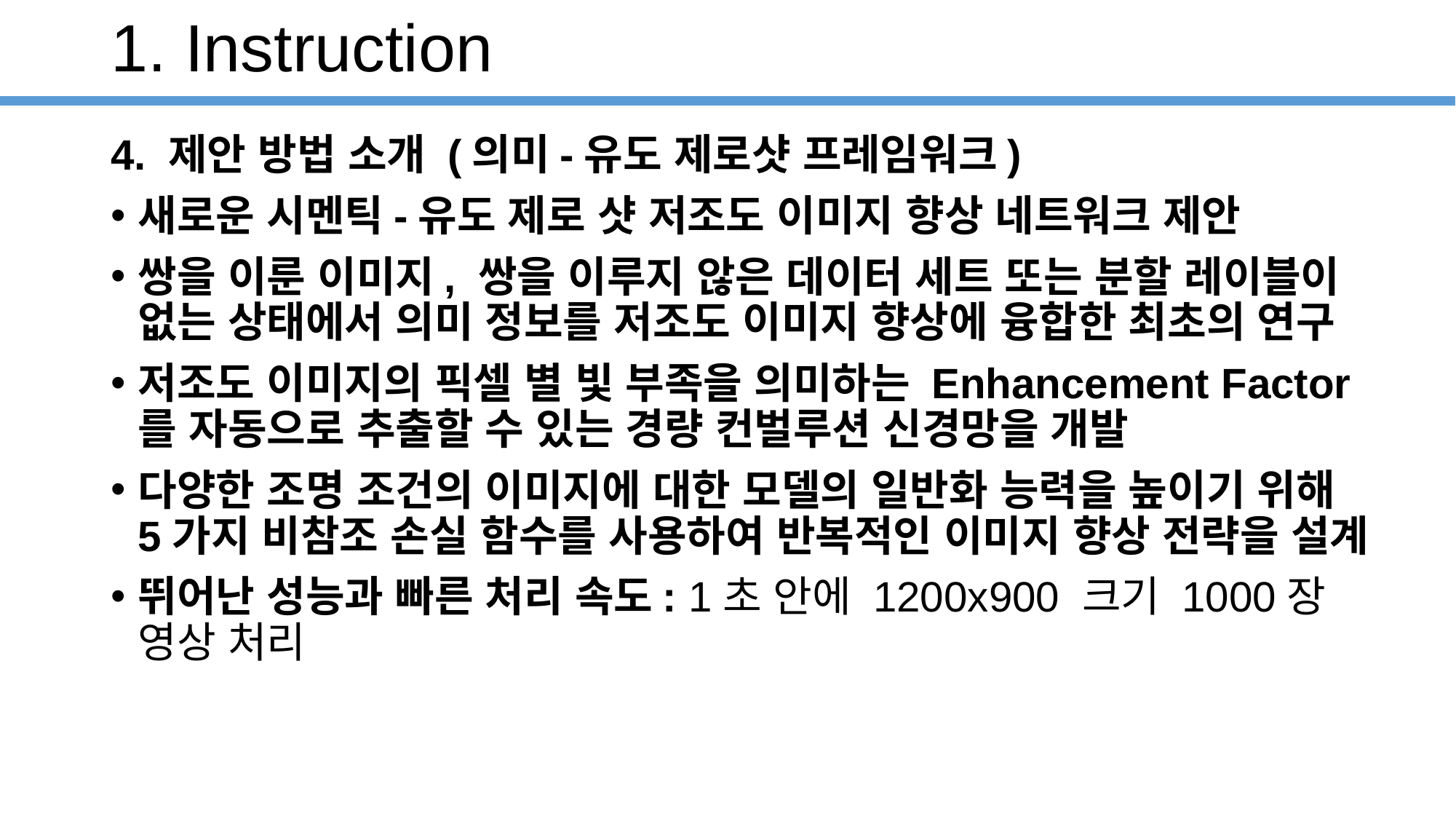

# 1. Instruction
4. 제안 방법 소개 (의미-유도 제로샷 프레임워크)
새로운 시멘틱-유도 제로 샷 저조도 이미지 향상 네트워크 제안
쌍을 이룬 이미지, 쌍을 이루지 않은 데이터 세트 또는 분할 레이블이 없는 상태에서 의미 정보를 저조도 이미지 향상에 융합한 최초의 연구
저조도 이미지의 픽셀 별 빛 부족을 의미하는 Enhancement Factor를 자동으로 추출할 수 있는 경량 컨벌루션 신경망을 개발
다양한 조명 조건의 이미지에 대한 모델의 일반화 능력을 높이기 위해 5가지 비참조 손실 함수를 사용하여 반복적인 이미지 향상 전략을 설계
뛰어난 성능과 빠른 처리 속도: 1초 안에 1200x900 크기 1000장 영상 처리